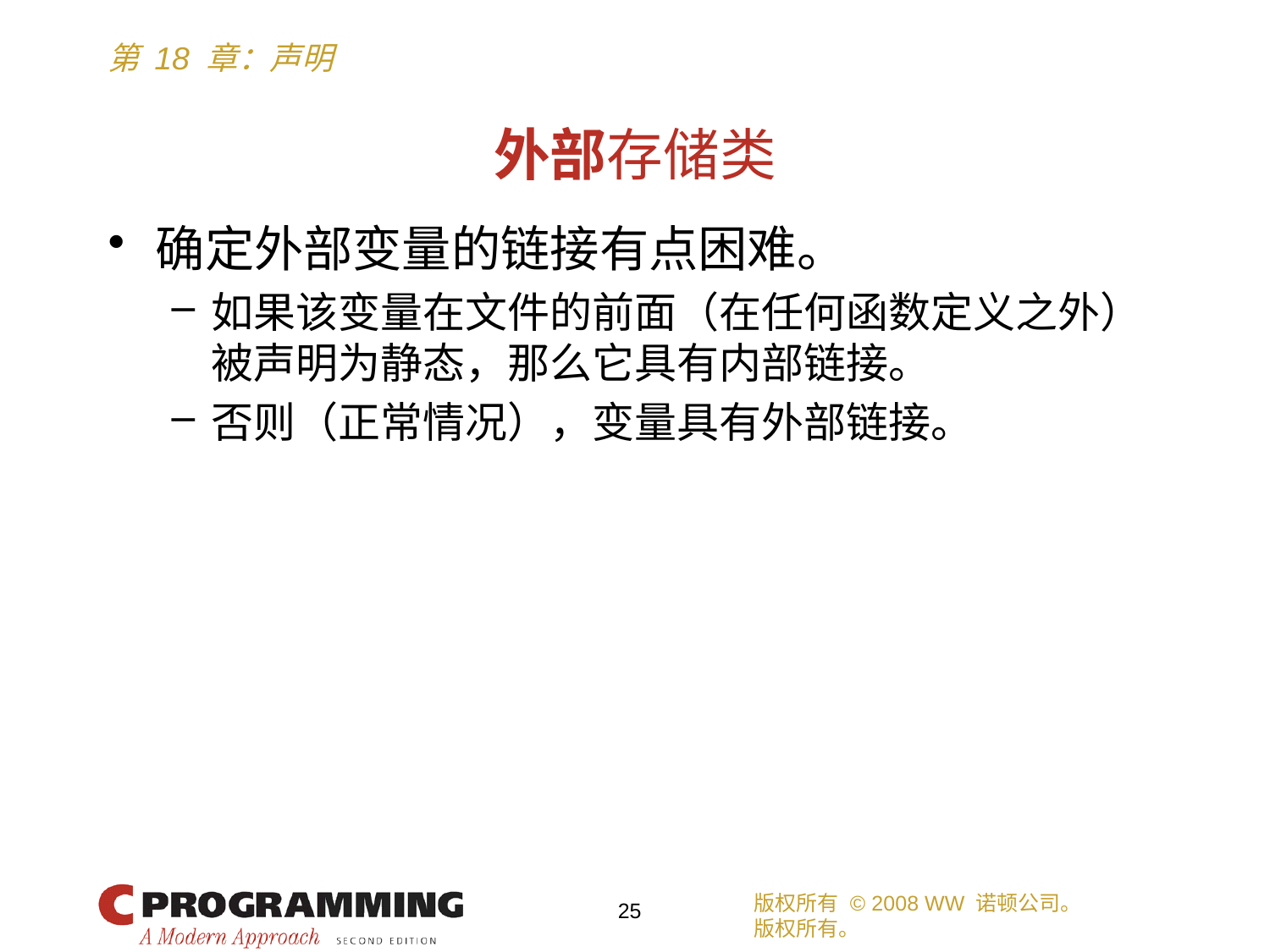

# 外部存储类
确定外部变量的链接有点困难。
如果该变量在文件的前面（在任何函数定义之外）被声明为静态，那么它具有内部链接。
否则（正常情况），变量具有外部链接。
版权所有 © 2008 WW 诺顿公司。
版权所有。
25